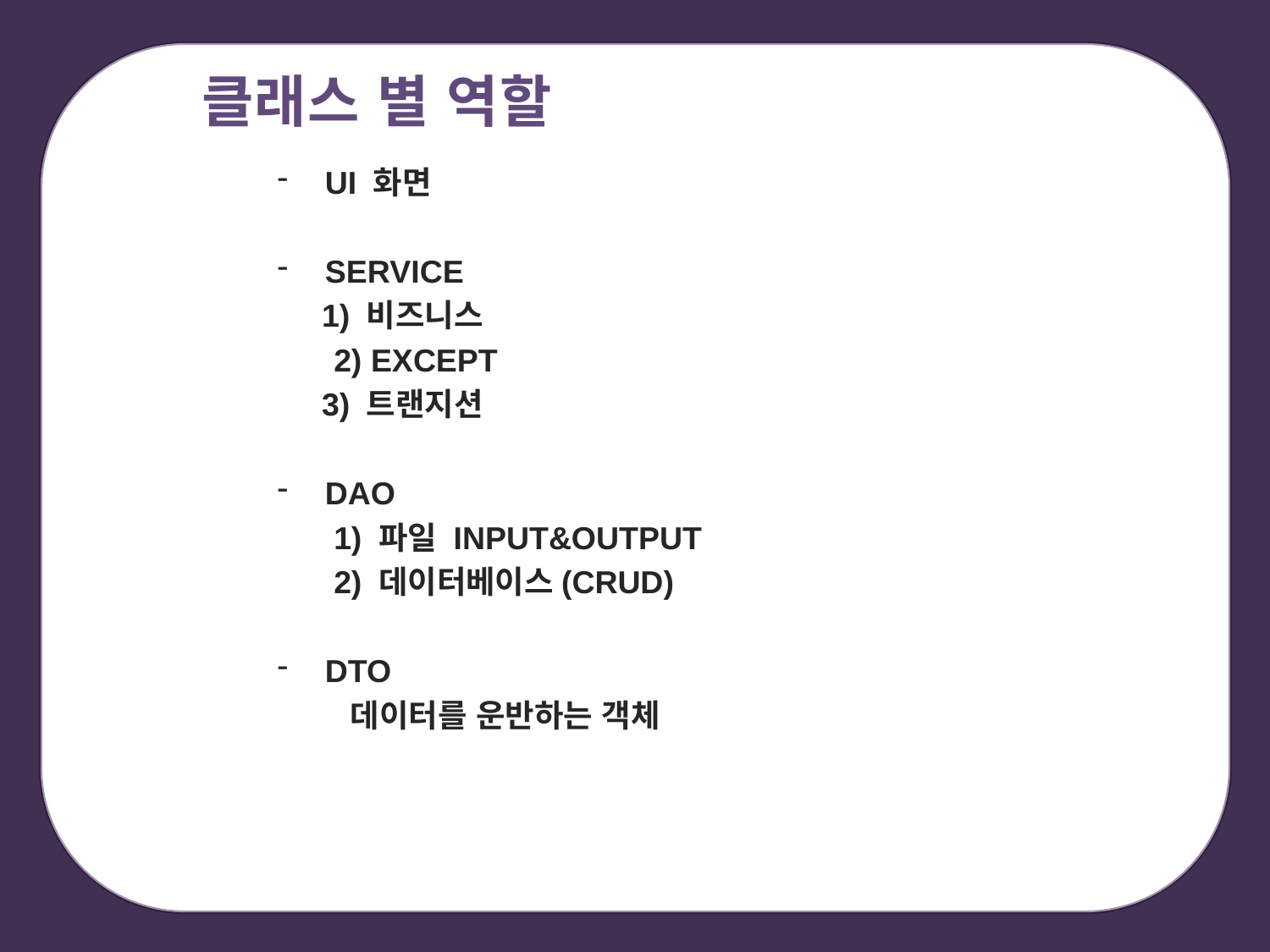

클래스 별 역할
UI 화면

SERVICE
     1) 비즈니스
	 2) except
     3) 트랜지션

Dao
	 1) 파일 input&output
	 2) 데이터베이스(crud)

Dto
	  데이터를 운반하는 객체